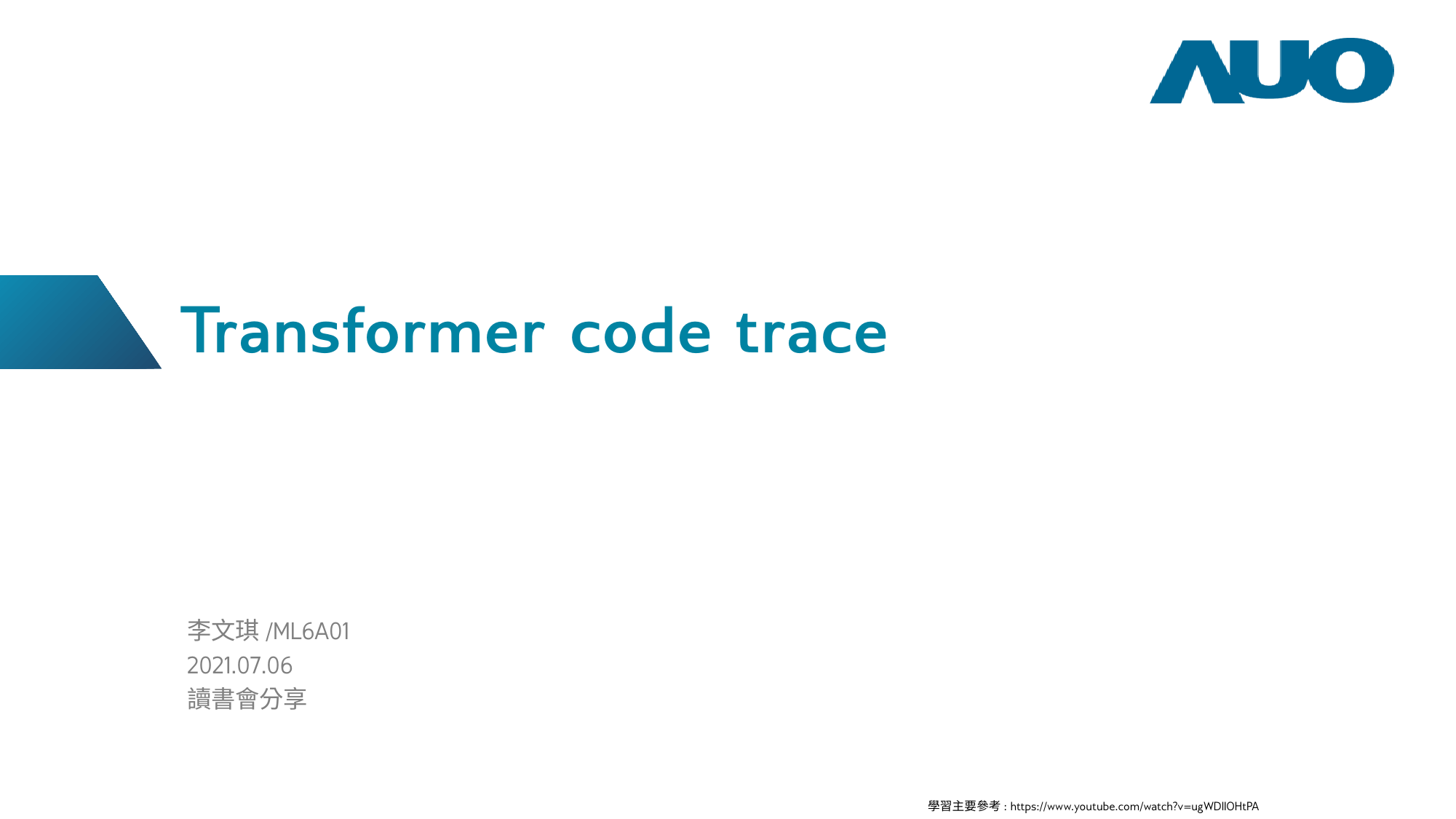

# Transformer code trace
李文琪/ML6A01
2021.07.06
讀書會分享
學習主要參考: https://www.youtube.com/watch?v=ugWDIIOHtPA